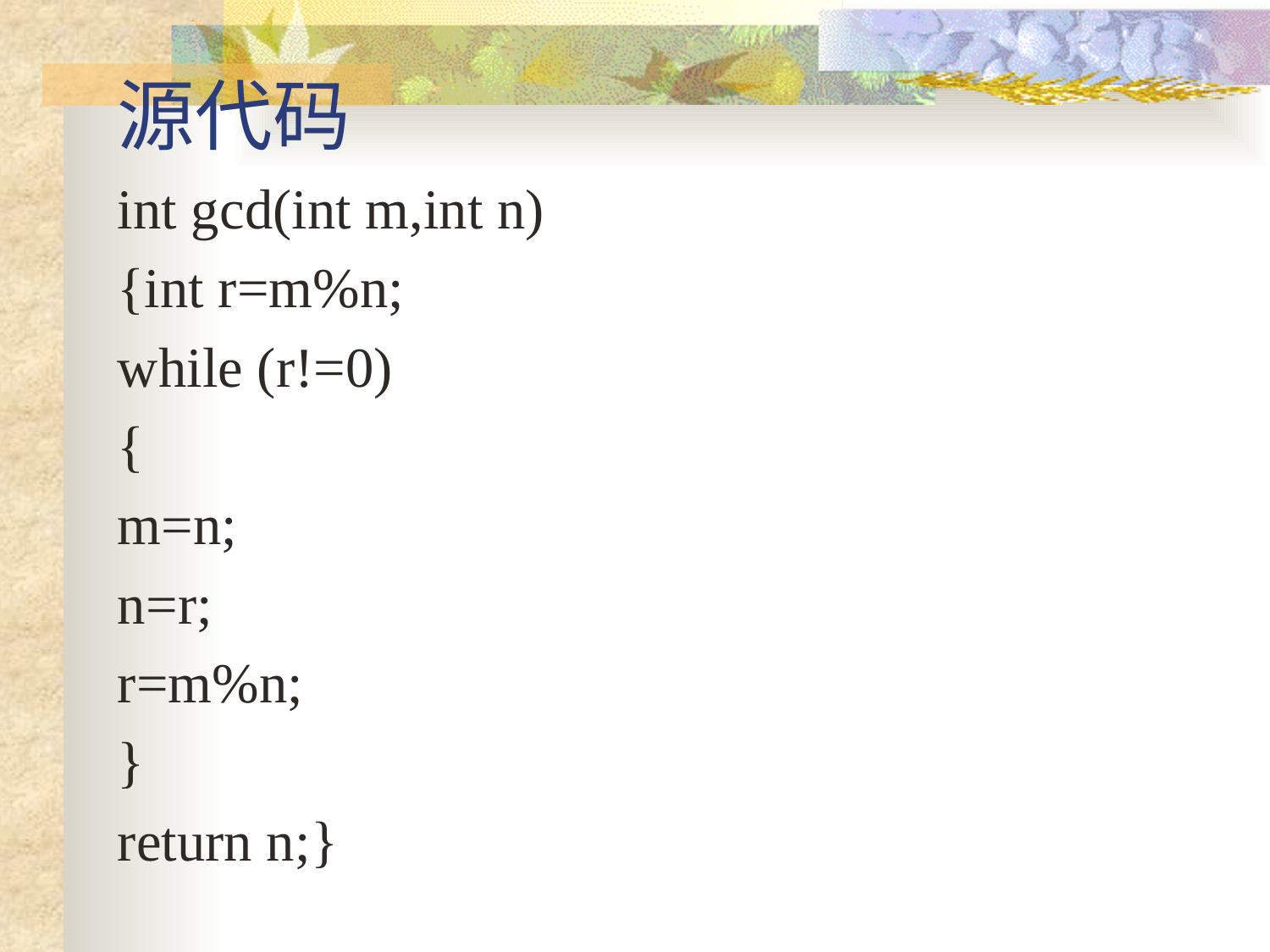

# 源代码
int gcd(int m,int n)
{int r=m%n;
while (r!=0)
{
m=n;
n=r;
r=m%n;
}
return n;}